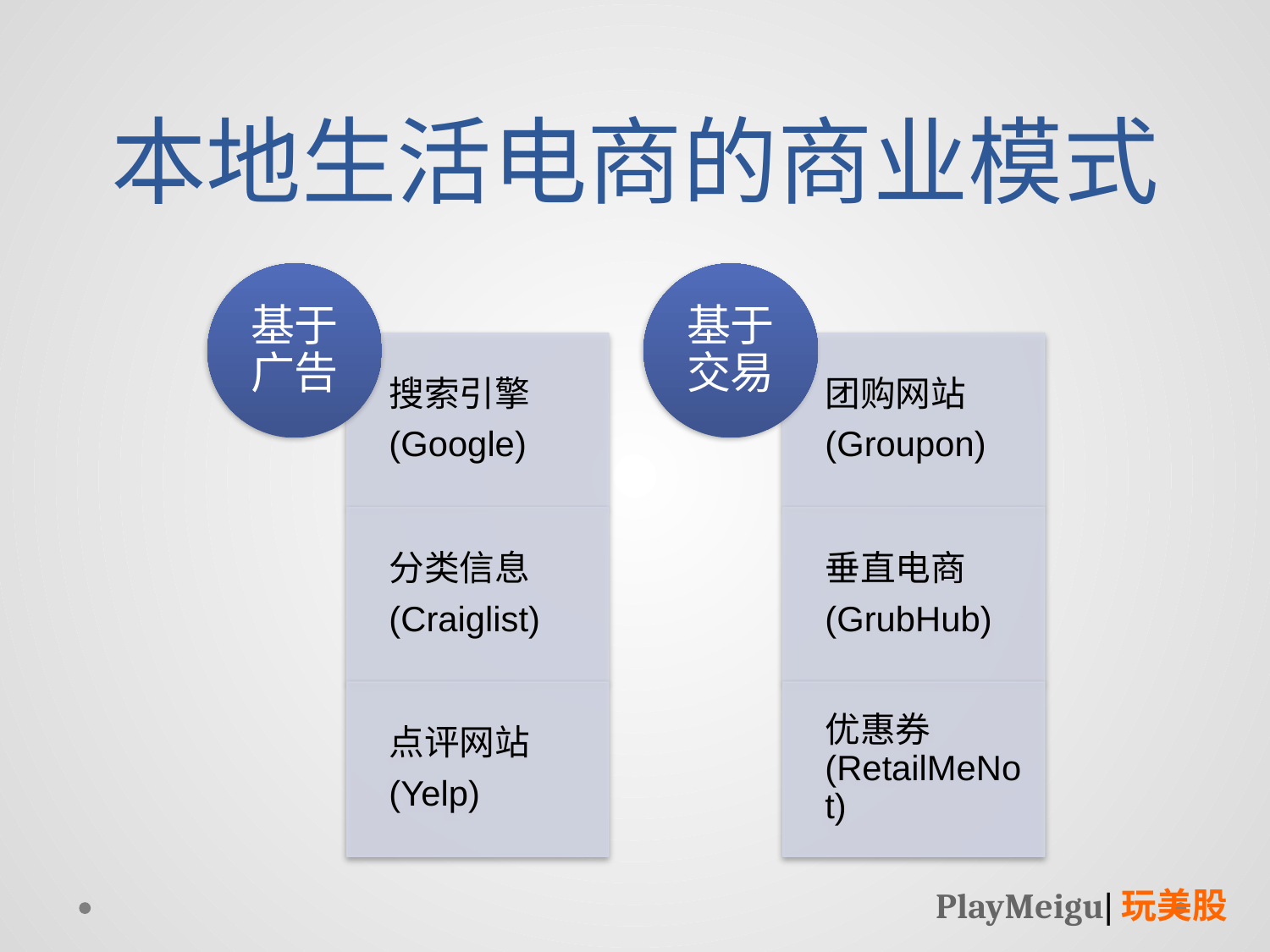

# 本地生活电商的商业模式
搜索引擎
(Google)
分类信息
(Craiglist)
点评网站
(Yelp)
基于广告
团购网站
(Groupon)
垂直电商
(GrubHub)
优惠券(RetailMeNot)
基于交易
PlayMeigu|玩美股